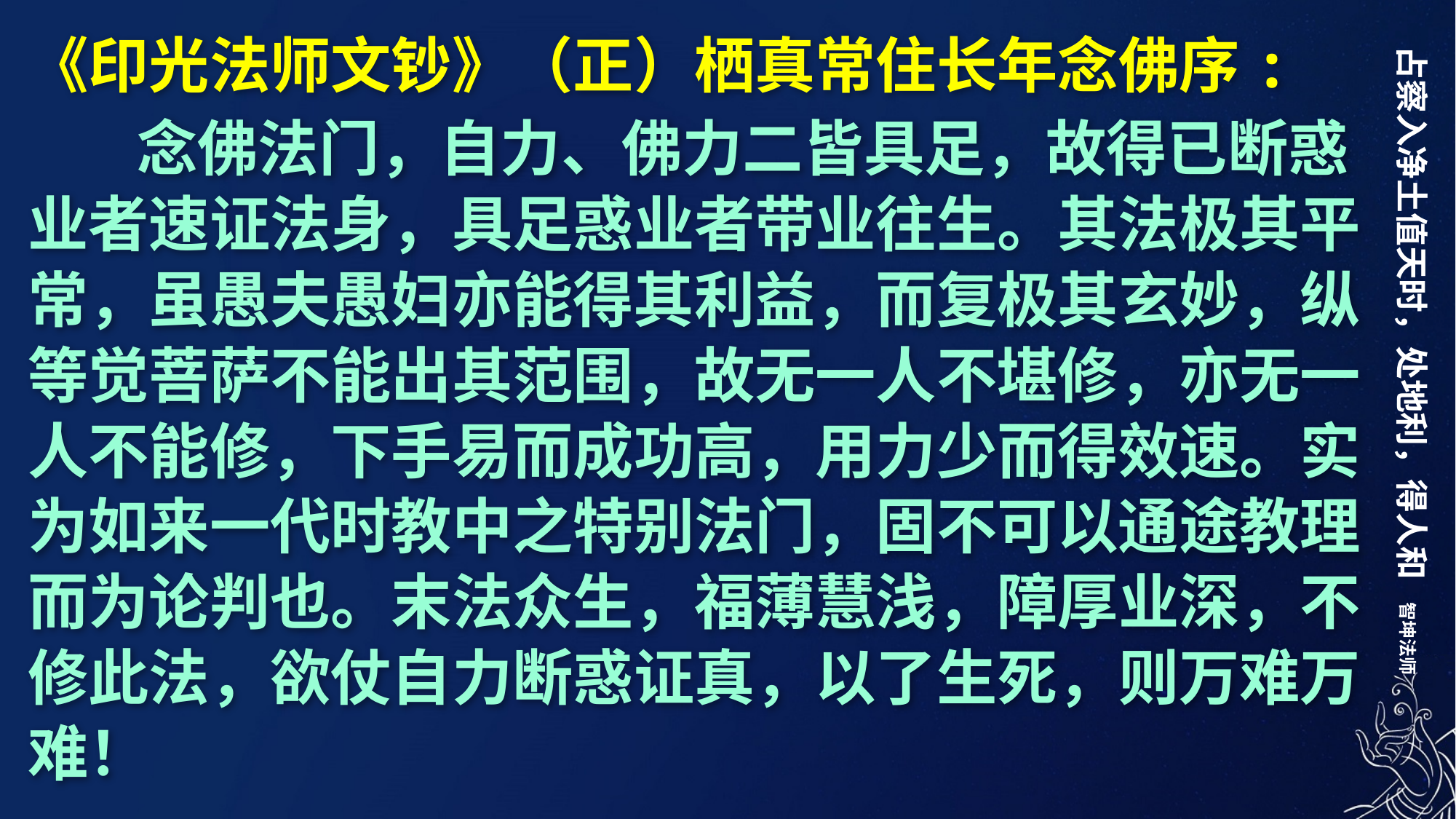

《印光法师文钞》（正）栖真常住长年念佛序:
	念佛法门，自力、佛力二皆具足，故得已断惑业者速证法身，具足惑业者带业往生。其法极其平常，虽愚夫愚妇亦能得其利益，而复极其玄妙，纵等觉菩萨不能出其范围，故无一人不堪修，亦无一人不能修，下手易而成功高，用力少而得效速。实为如来一代时教中之特别法门，固不可以通途教理而为论判也。末法众生，福薄慧浅，障厚业深，不修此法，欲仗自力断惑证真，以了生死，则万难万难！